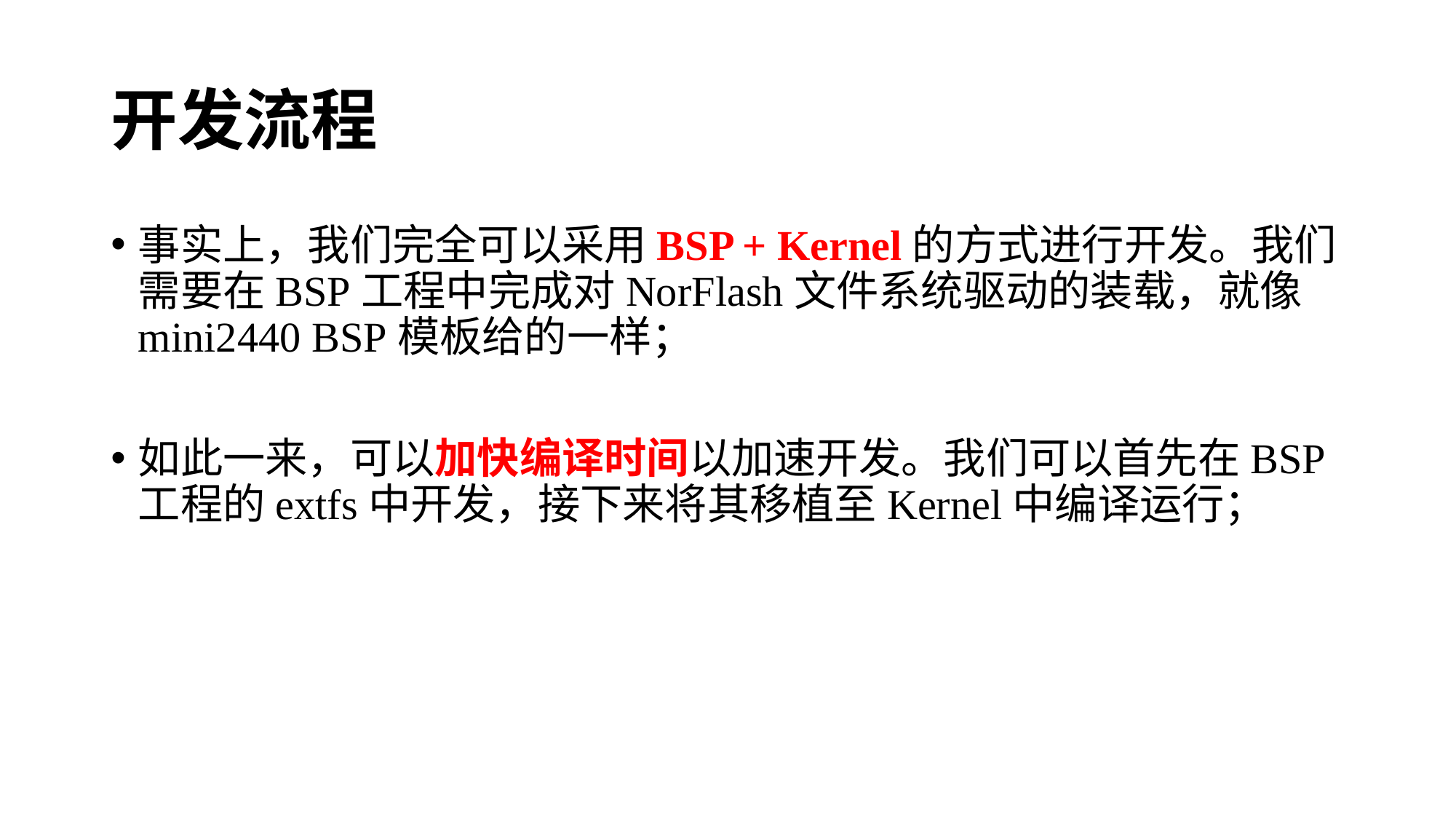

# 开发流程
事实上，我们完全可以采用BSP + Kernel的方式进行开发。我们需要在BSP工程中完成对NorFlash文件系统驱动的装载，就像mini2440 BSP模板给的一样；

如此一来，可以加快编译时间以加速开发。我们可以首先在BSP工程的extfs中开发，接下来将其移植至Kernel中编译运行；